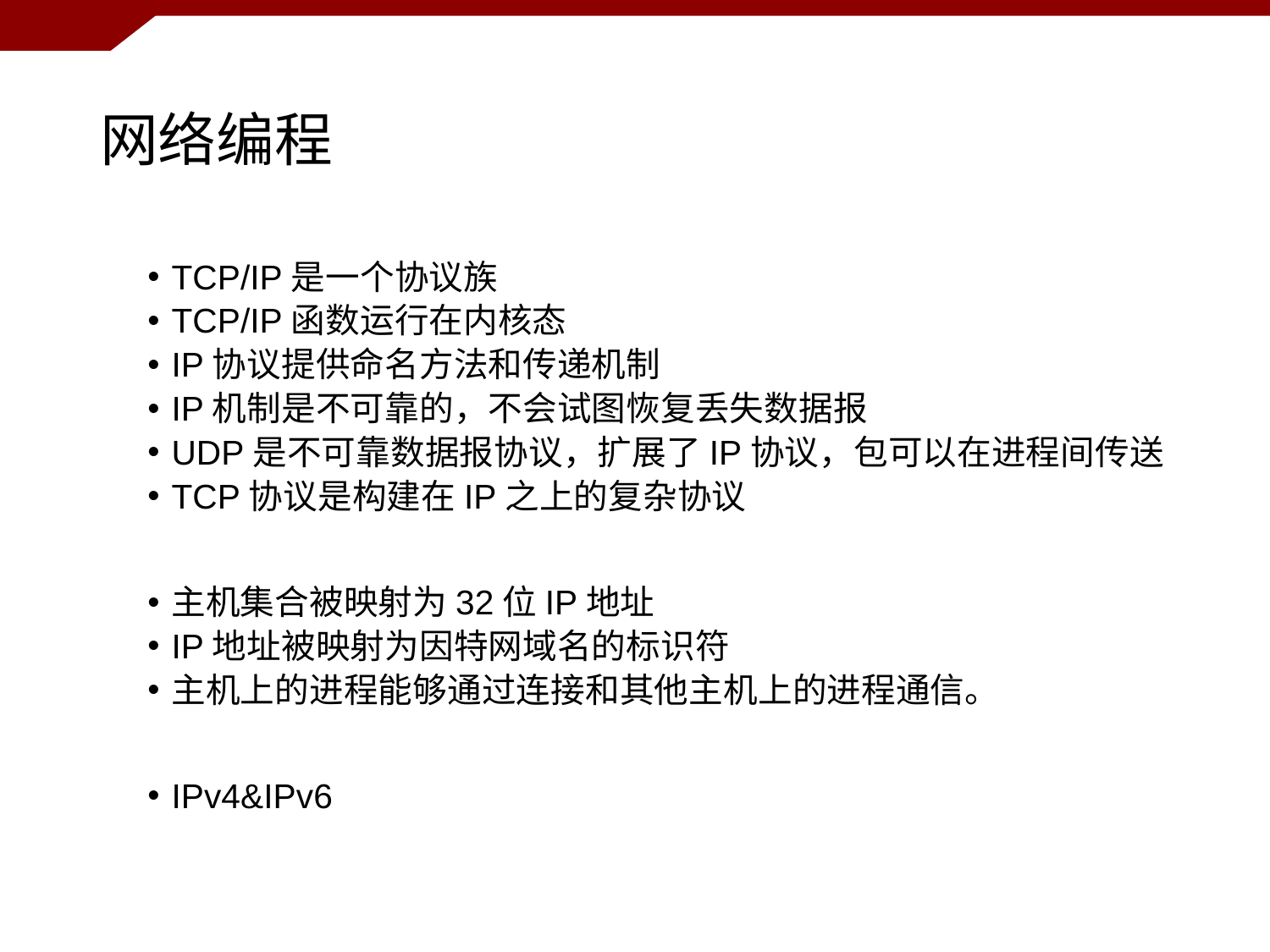

# 网络编程
TCP/IP是一个协议族
TCP/IP函数运行在内核态
IP协议提供命名方法和传递机制
IP机制是不可靠的，不会试图恢复丢失数据报
UDP是不可靠数据报协议，扩展了IP协议，包可以在进程间传送
TCP协议是构建在IP之上的复杂协议

主机集合被映射为32位IP地址
IP地址被映射为因特网域名的标识符
主机上的进程能够通过连接和其他主机上的进程通信。

IPv4&IPv6